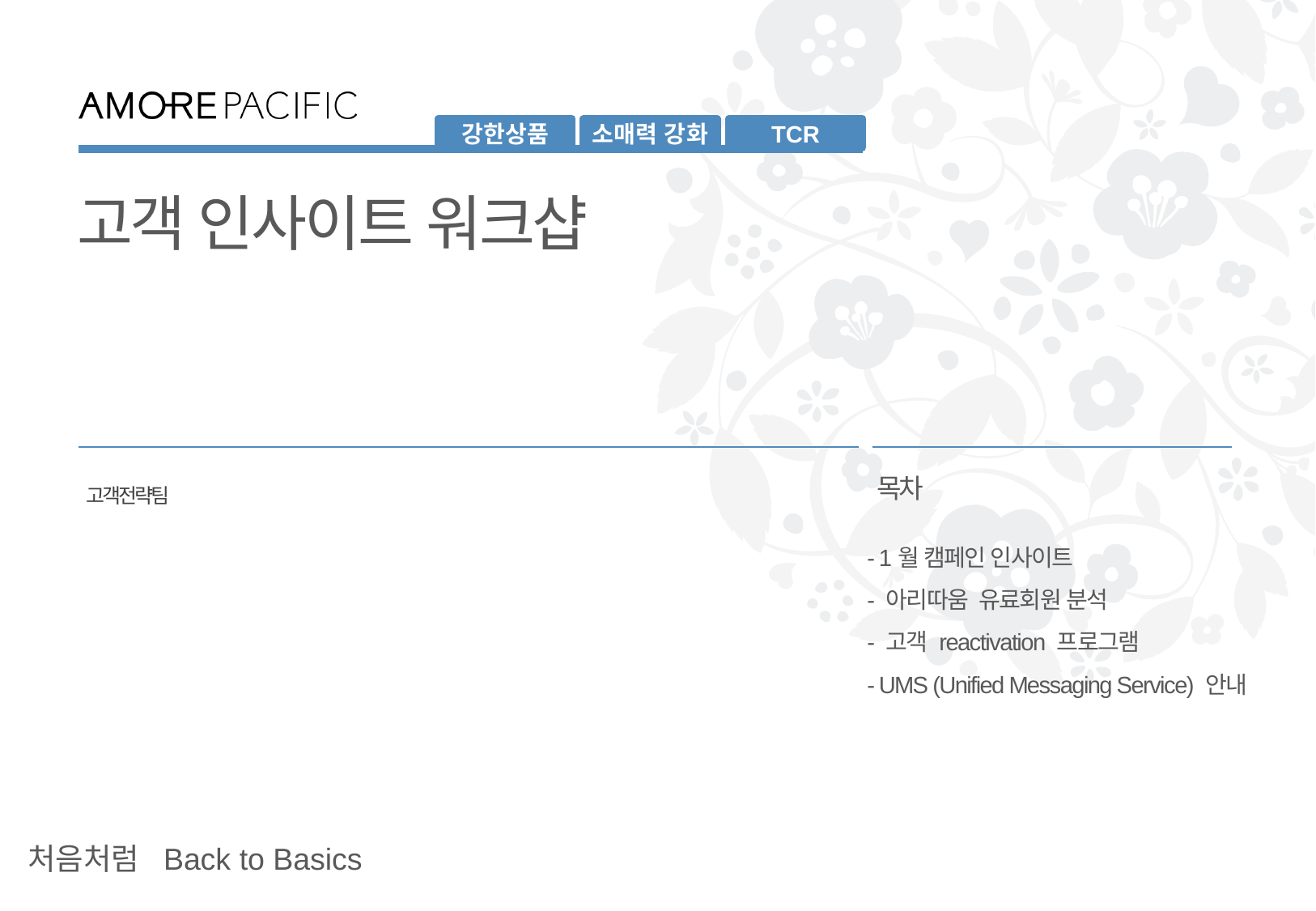

고객 인사이트 워크샵
고객전략팀
목차
- 1월 캠페인 인사이트
- 아리따움  유료회원 분석
- 고객 reactivation 프로그램
- UMS (Unified Messaging Service) 안내